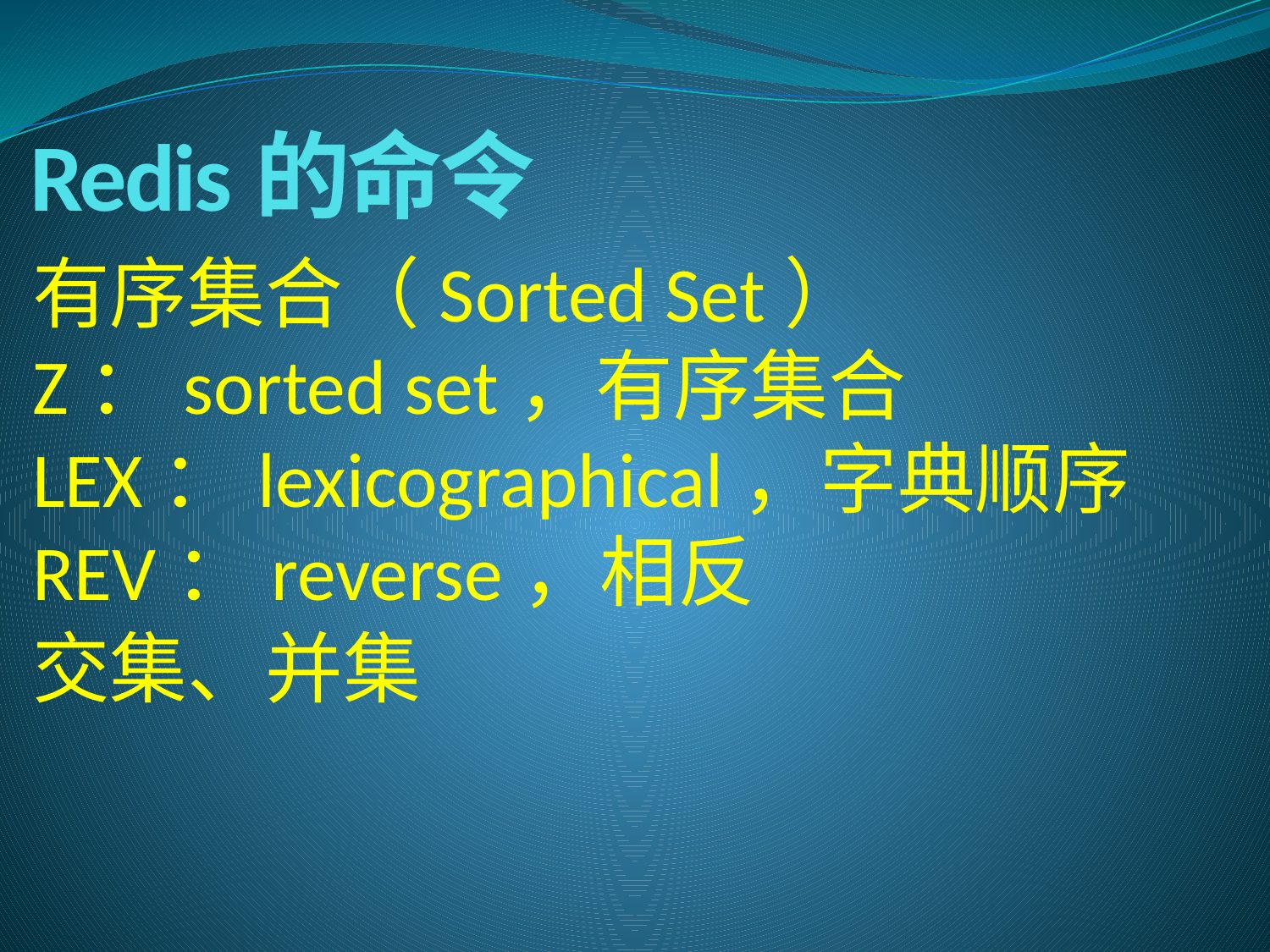

# Redis的命令
有序集合（Sorted Set）
Z：sorted set，有序集合
LEX：lexicographical，字典顺序
REV：reverse，相反
交集、并集